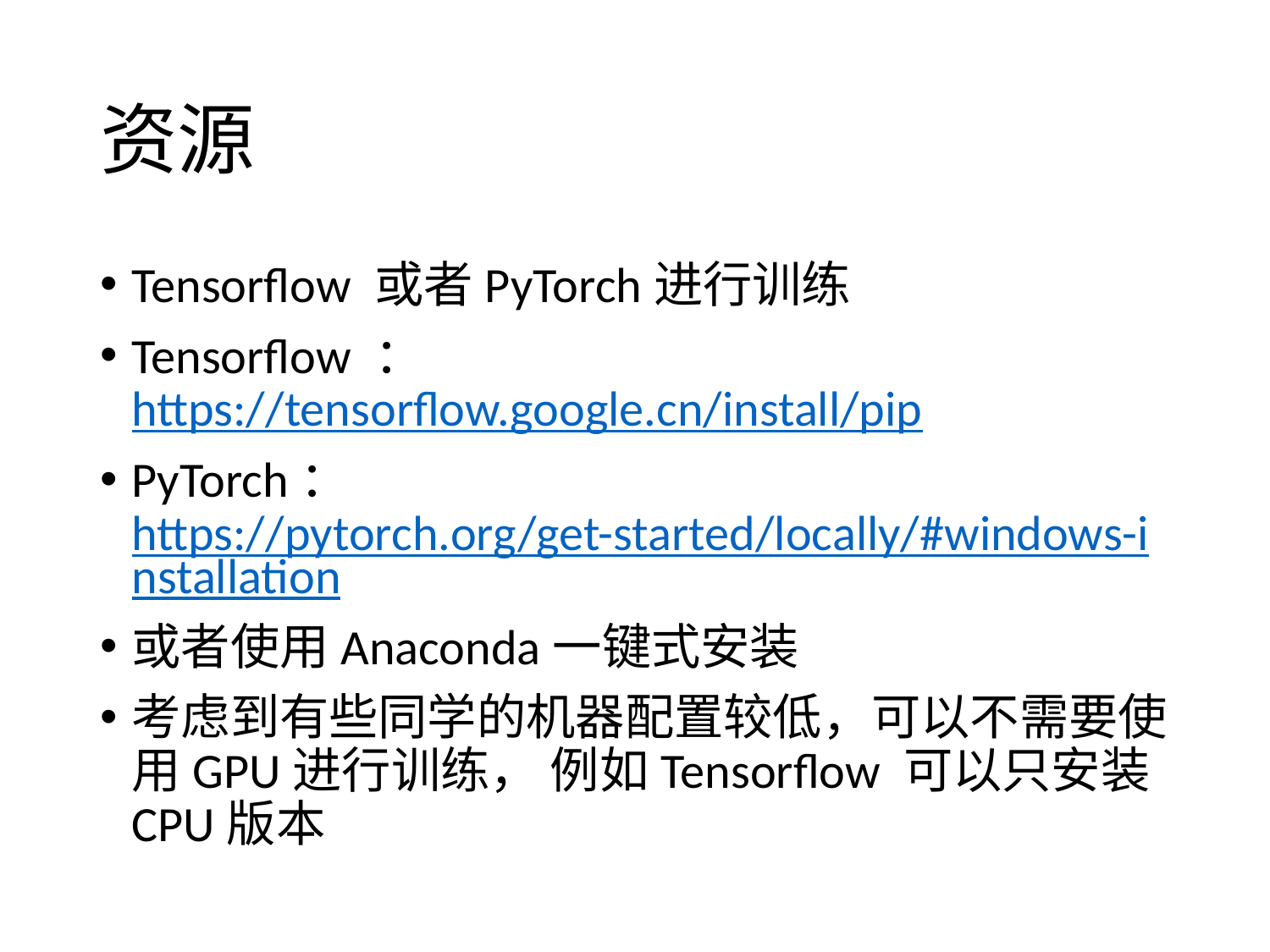

# 资源
Tensorflow 或者PyTorch进行训练
Tensorflow ：https://tensorflow.google.cn/install/pip
PyTorch： https://pytorch.org/get-started/locally/#windows-installation
或者使用Anaconda一键式安装
考虑到有些同学的机器配置较低，可以不需要使用GPU进行训练， 例如Tensorflow 可以只安装CPU版本